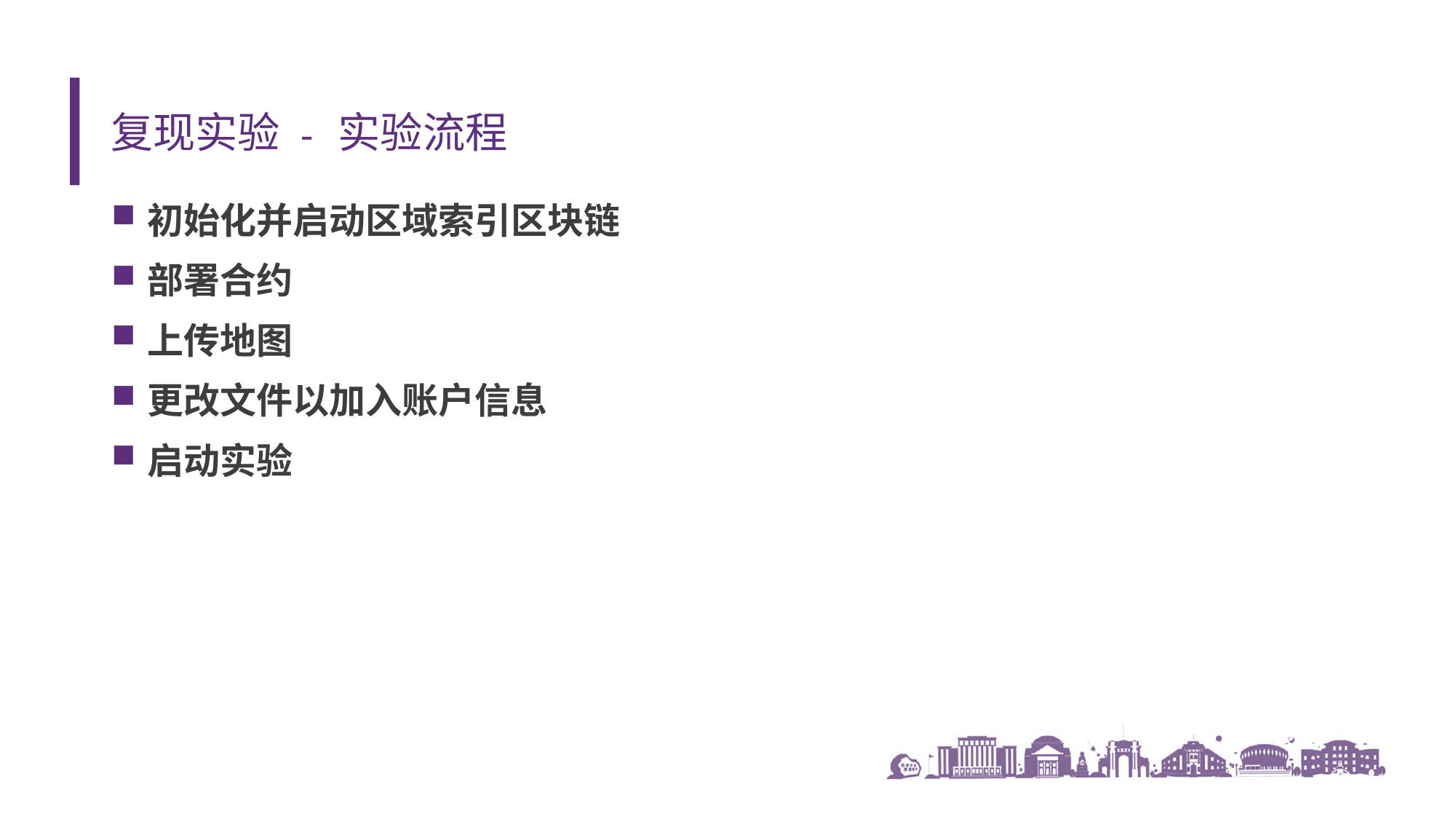

# 复现实验 - 实验流程
初始化并启动区域索引区块链
部署合约
上传地图
更改文件以加入账户信息
启动实验